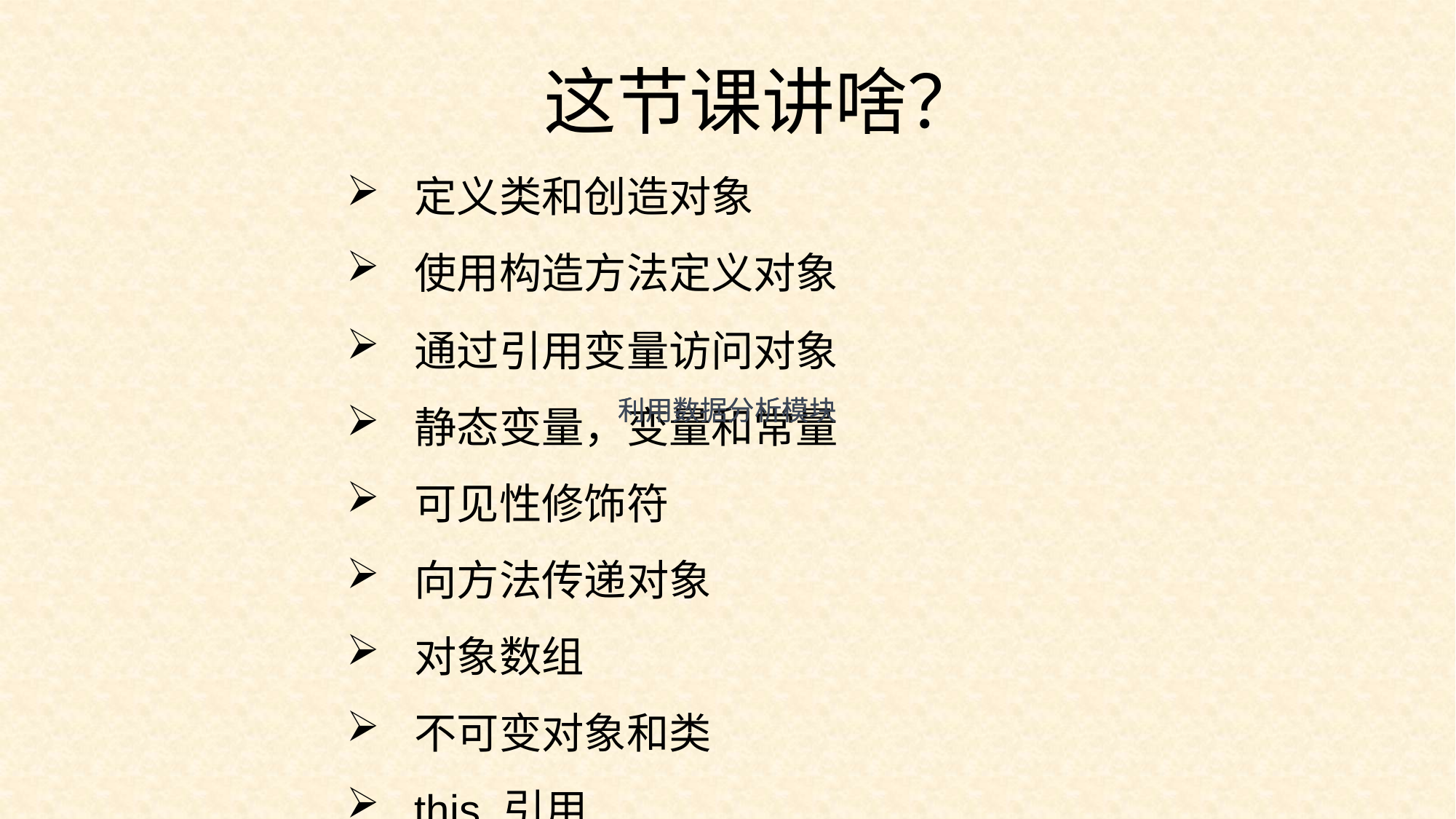

这节课讲啥？

定义类和创造对象
使用构造方法定义对象
通过引用变量访问对象
静态变量，变量和常量
可见性修饰符
向方法传递对象
对象数组
不可变对象和类
this 引用
利用数据分析模块
利用数据分析模块